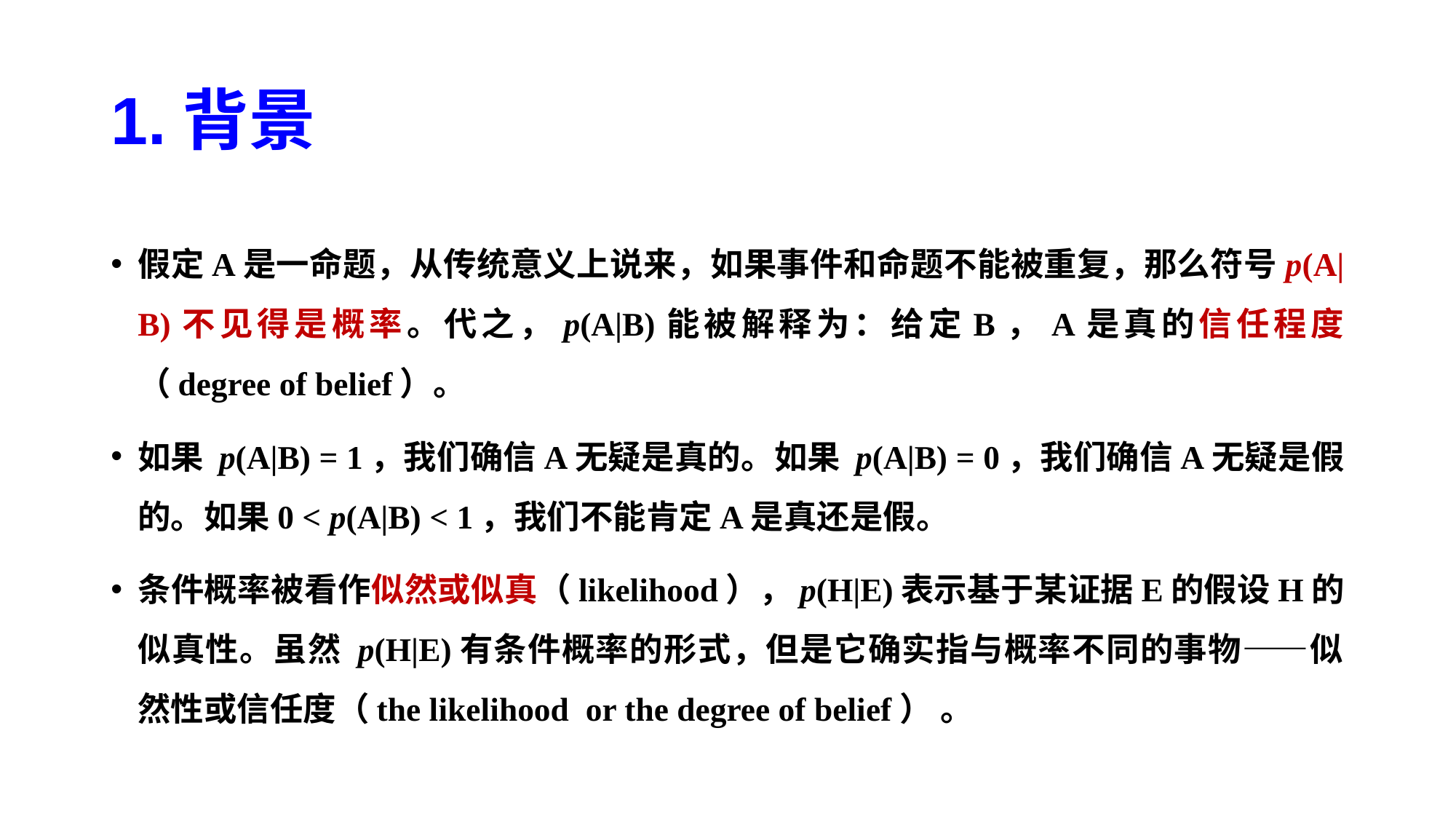

# 1.背景
假定A是一命题，从传统意义上说来，如果事件和命题不能被重复，那么符号p(A|B)不见得是概率。代之，p(A|B)能被解释为：给定B，A是真的信任程度（degree of belief）。
如果 p(A|B) = 1，我们确信A无疑是真的。如果 p(A|B) = 0，我们确信A无疑是假的。如果0 < p(A|B) < 1，我们不能肯定A是真还是假。
条件概率被看作似然或似真（likelihood），p(H|E)表示基于某证据E的假设H的似真性。虽然 p(H|E)有条件概率的形式，但是它确实指与概率不同的事物——似然性或信任度（the likelihood  or the degree of belief） 。